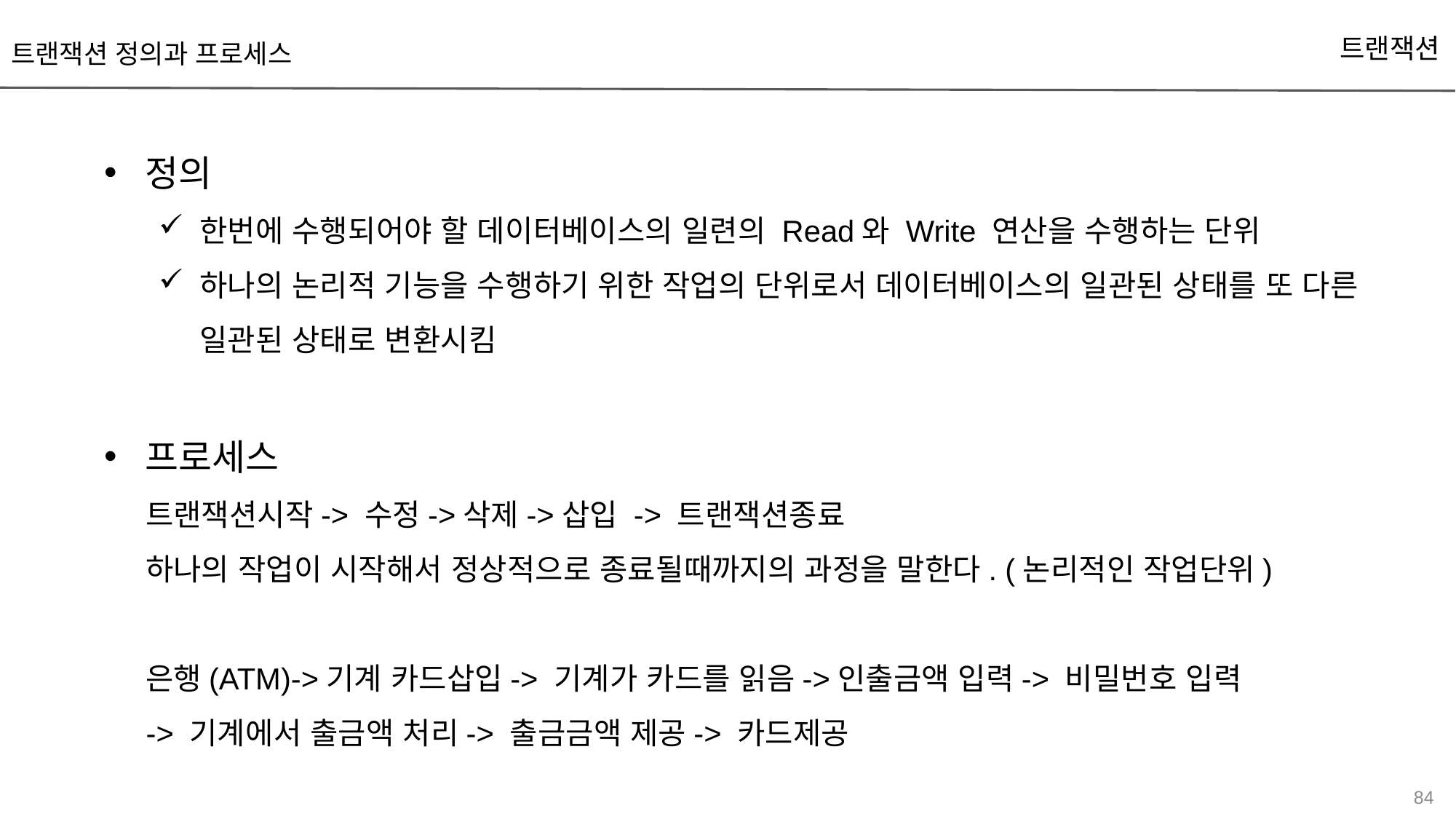

트랜잭션 정의과 프로세스
트랜잭션
정의
한번에 수행되어야 할 데이터베이스의 일련의 Read와 Write 연산을 수행하는 단위
하나의 논리적 기능을 수행하기 위한 작업의 단위로서 데이터베이스의 일관된 상태를 또 다른 일관된 상태로 변환시킴

프로세스
    트랜잭션시작-> 수정->삭제->삽입 -> 트랜잭션종료
    하나의 작업이 시작해서 정상적으로 종료될때까지의 과정을 말한다. (논리적인 작업단위)

    은행(ATM)->기계 카드삽입-> 기계가 카드를 읽음->인출금액 입력-> 비밀번호 입력
     -> 기계에서 출금액 처리-> 출금금액 제공-> 카드제공
84